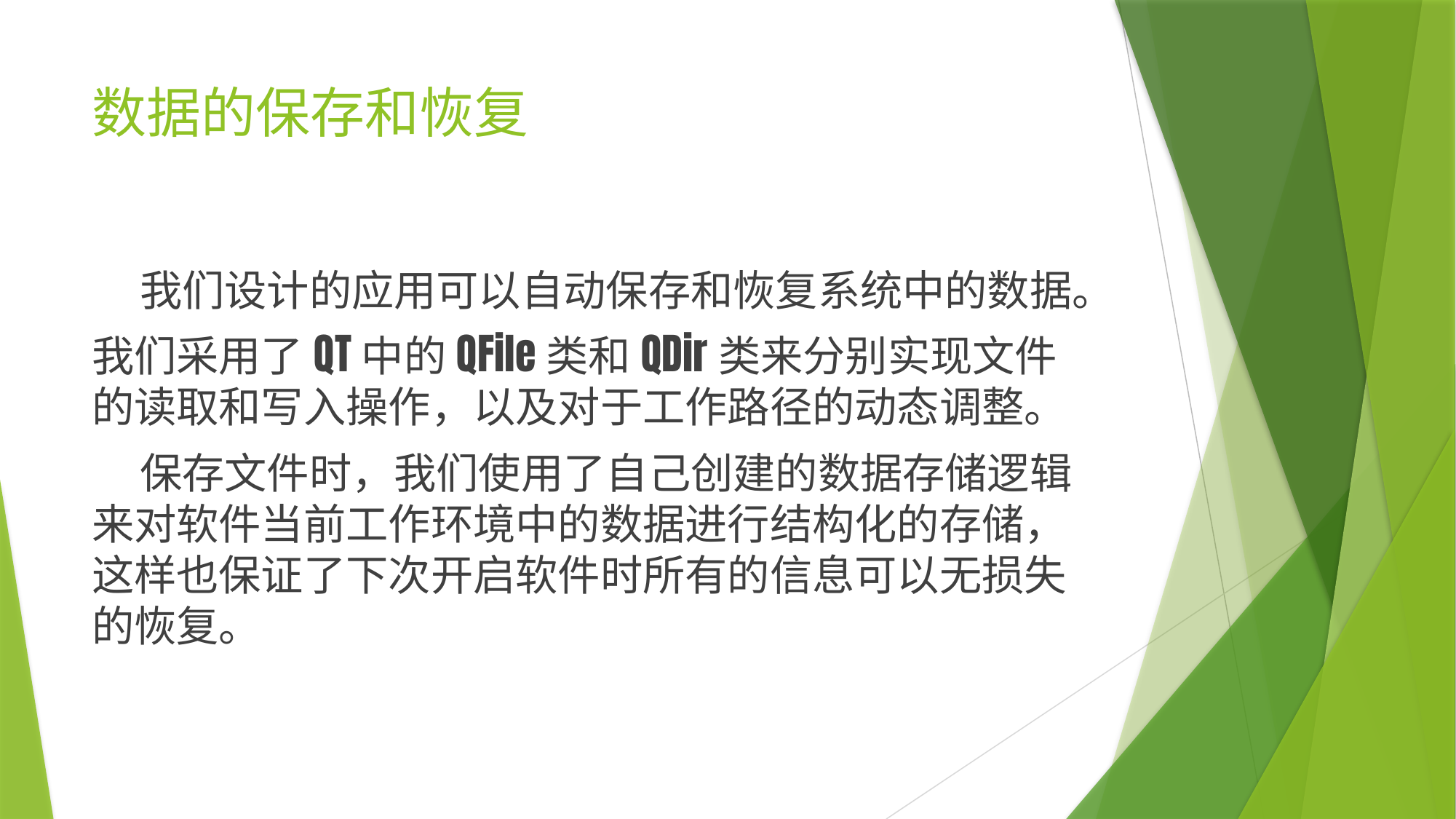

# 数据的保存和恢复
    我们设计的应用可以自动保存和恢复系统中的数据。
我们采用了QT中的QFile类和QDir类来分别实现文件的读取和写入操作，以及对于工作路径的动态调整。
    保存文件时，我们使用了自己创建的数据存储逻辑来对软件当前工作环境中的数据进行结构化的存储，这样也保证了下次开启软件时所有的信息可以无损失的恢复。